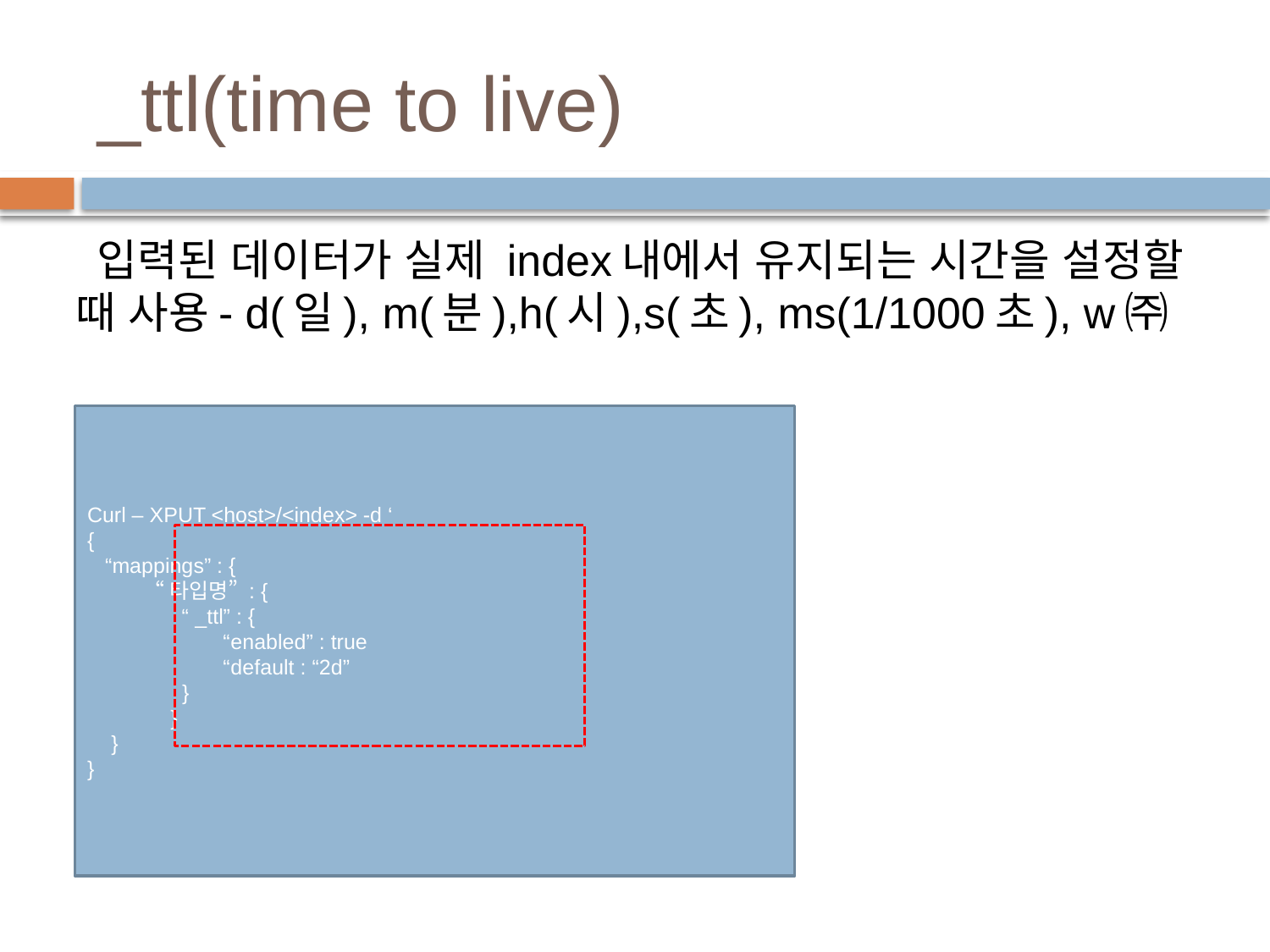

# _ttl(time to live)
 입력된 데이터가 실제 index내에서 유지되는 시간을 설정할 때 사용- d(일), m(분),h(시),s(초), ms(1/1000초), w㈜
Curl – XPUT <host>/<index> -d ‘
{
   “mappings” : {
            “타입명” : {
                “ _ttl” : {
                       “enabled” : true
                       “default : “2d”
                }
              }
    }
}